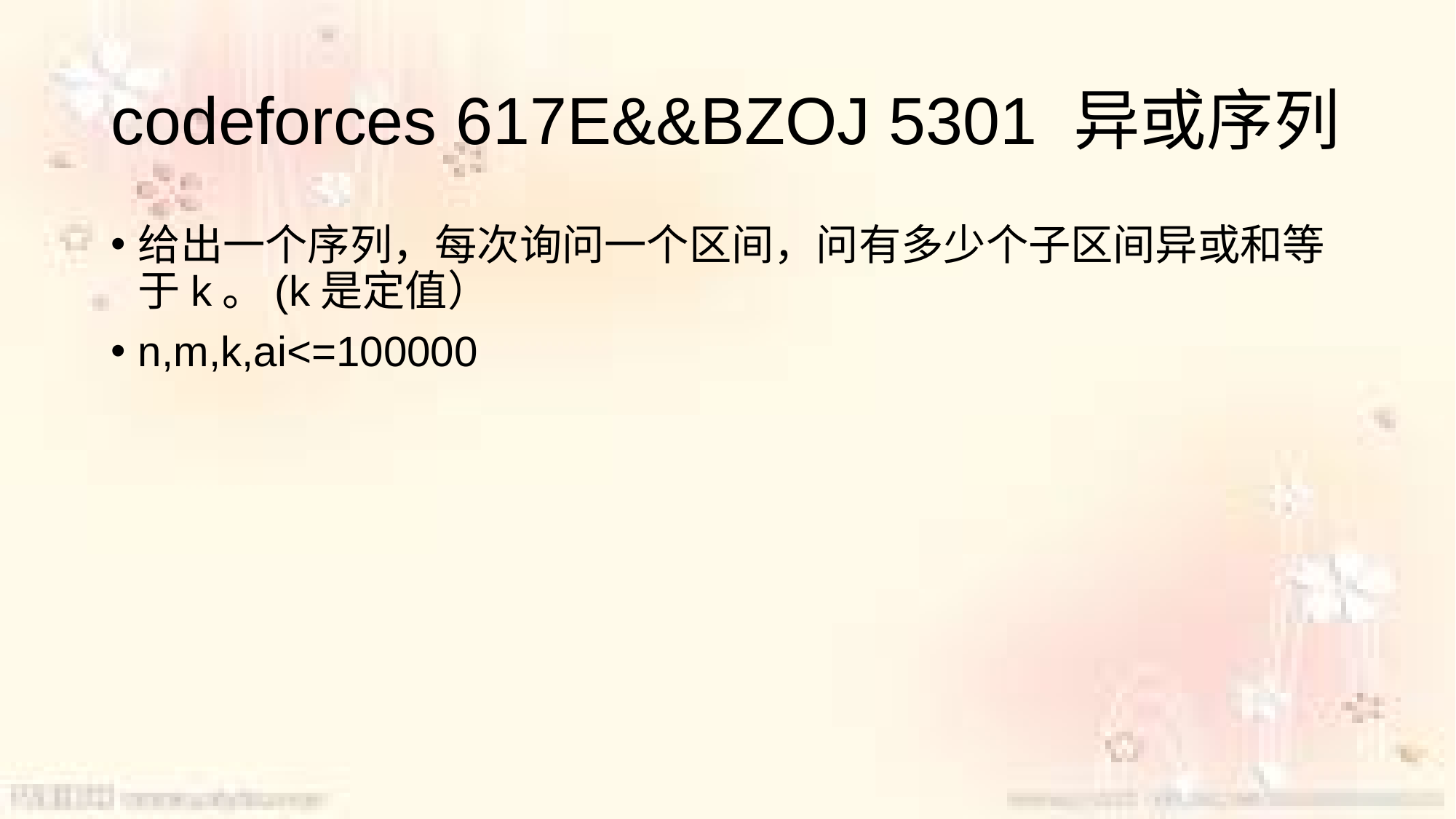

# codeforces 617E&&BZOJ 5301 异或序列
给出一个序列，每次询问一个区间，问有多少个子区间异或和等于k。(k是定值）
n,m,k,ai<=100000